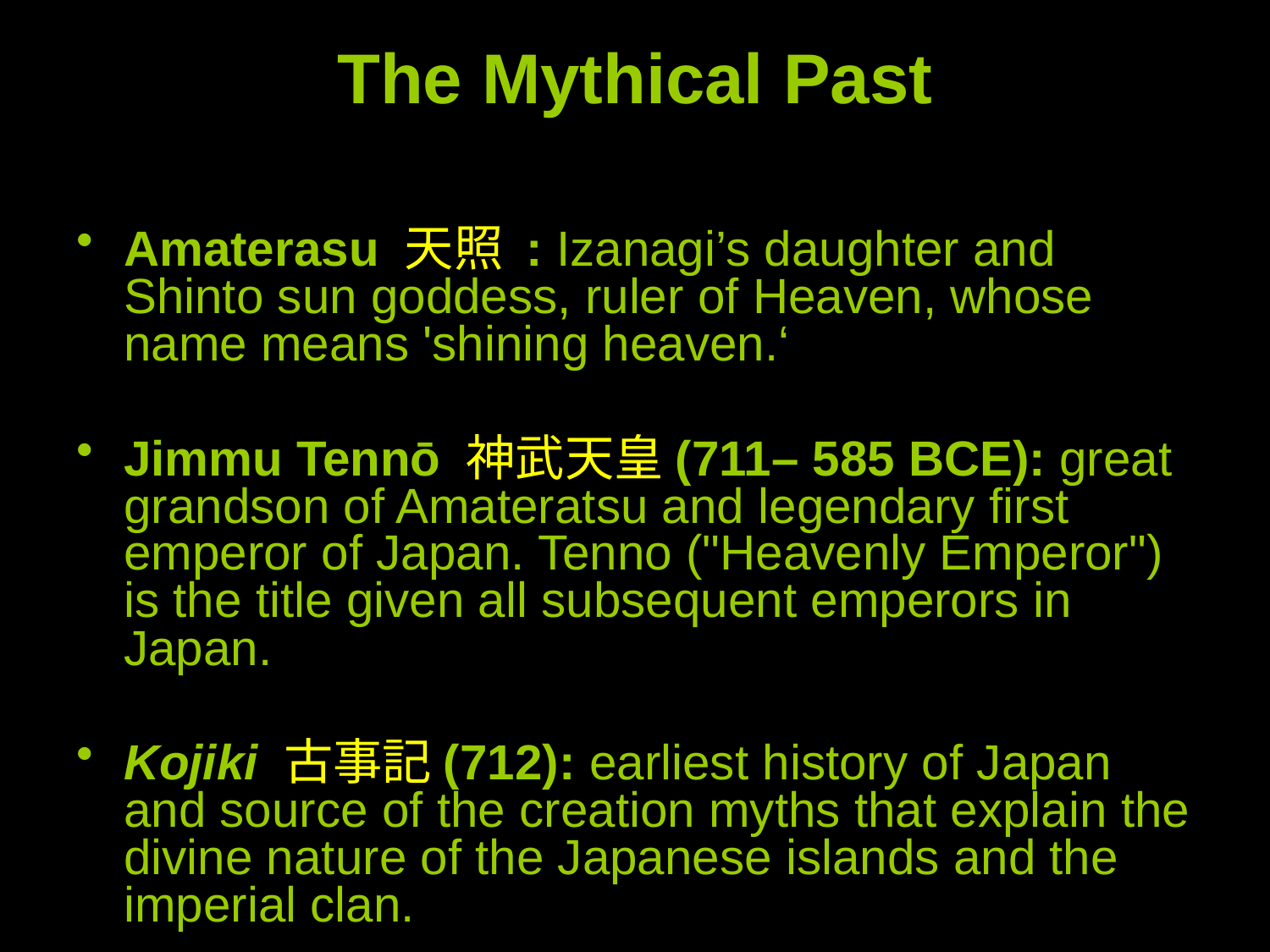

# The Mythical Past
Amaterasu 天照 : Izanagi’s daughter and Shinto sun goddess, ruler of Heaven, whose name means 'shining heaven.‘

Jimmu Tennō 神武天皇(711– 585 BCE): great grandson of Amateratsu and legendary first emperor of Japan. Tenno ("Heavenly Emperor") is the title given all subsequent emperors in Japan.

Kojiki 古事記(712): earliest history of Japan and source of the creation myths that explain the divine nature of the Japanese islands and the imperial clan.